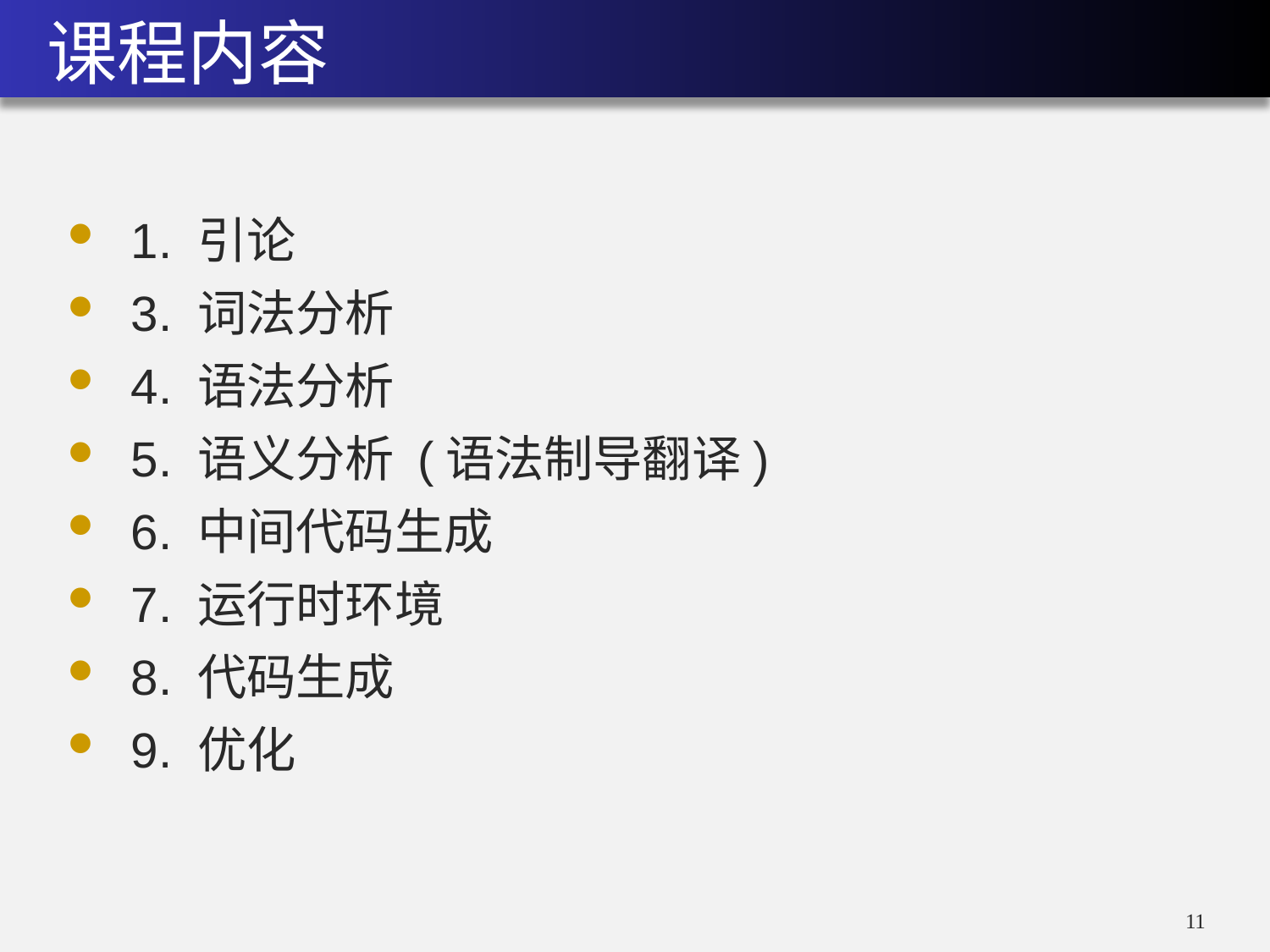

# 课程内容
1. 引论
3. 词法分析
4. 语法分析
5. 语义分析 (语法制导翻译)
6. 中间代码生成
7. 运行时环境
8. 代码生成
9. 优化
11